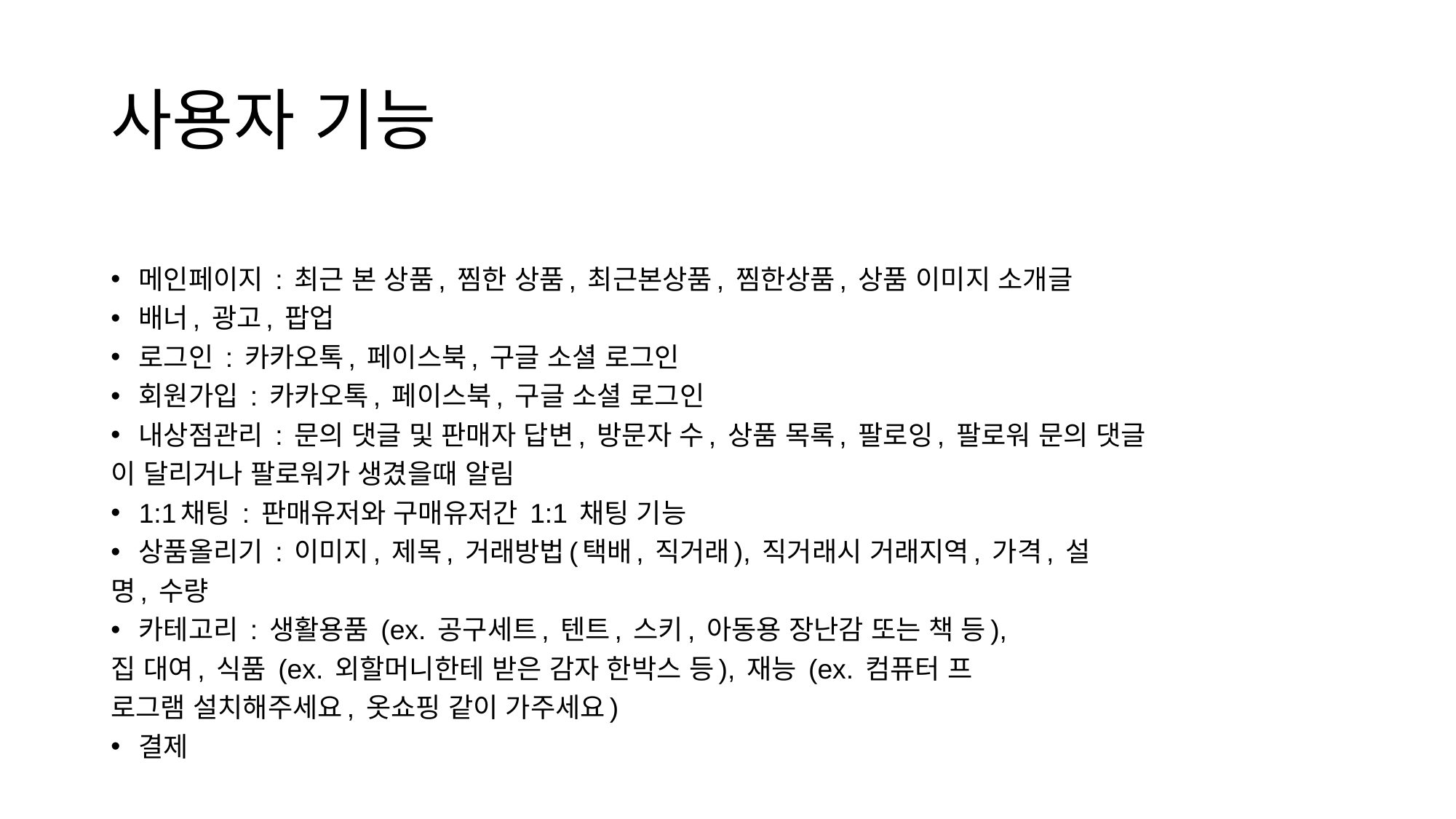

# 사용자 기능

메인페이지 : 최근 본 상품, 찜한 상품, 최근본상품, 찜한상품, 상품 이미지 소개글
배너, 광고, 팝업
로그인 : 카카오톡, 페이스북, 구글 소셜 로그인
회원가입 : 카카오톡, 페이스북, 구글 소셜 로그인
내상점관리 : 문의 댓글 및 판매자 답변, 방문자 수, 상품 목록, 팔로잉, 팔로워 문의 댓글
이 달리거나 팔로워가 생겼을때 알림
1:1채팅 : 판매유저와 구매유저간 1:1 채팅 기능
상품올리기 : 이미지, 제목, 거래방법(택배, 직거래), 직거래시 거래지역, 가격, 설
명, 수량
카테고리 : 생활용품 (ex. 공구세트, 텐트, 스키, 아동용 장난감 또는 책 등),
집 대여, 식품 (ex. 외할머니한테 받은 감자 한박스 등), 재능 (ex. 컴퓨터 프
로그램 설치해주세요, 옷쇼핑 같이 가주세요)
결제